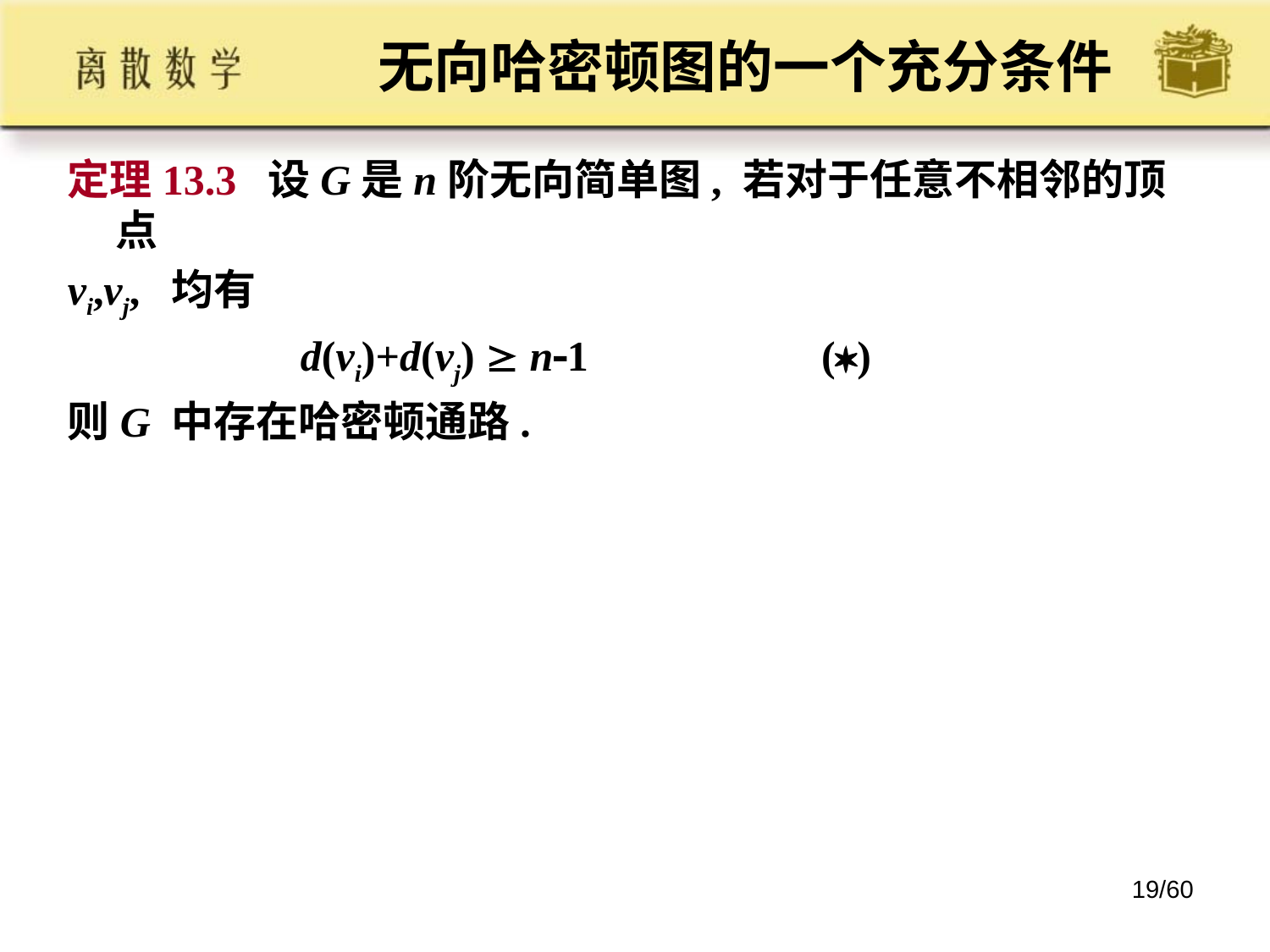

# 无向哈密顿图的一个充分条件
定理13.3  设G是n阶无向简单图, 若对于任意不相邻的顶点
vi,vj,  均有
                      d(vi)+d(vj) ≥ n−1                      (∗)
则G 中存在哈密顿通路.
19/60